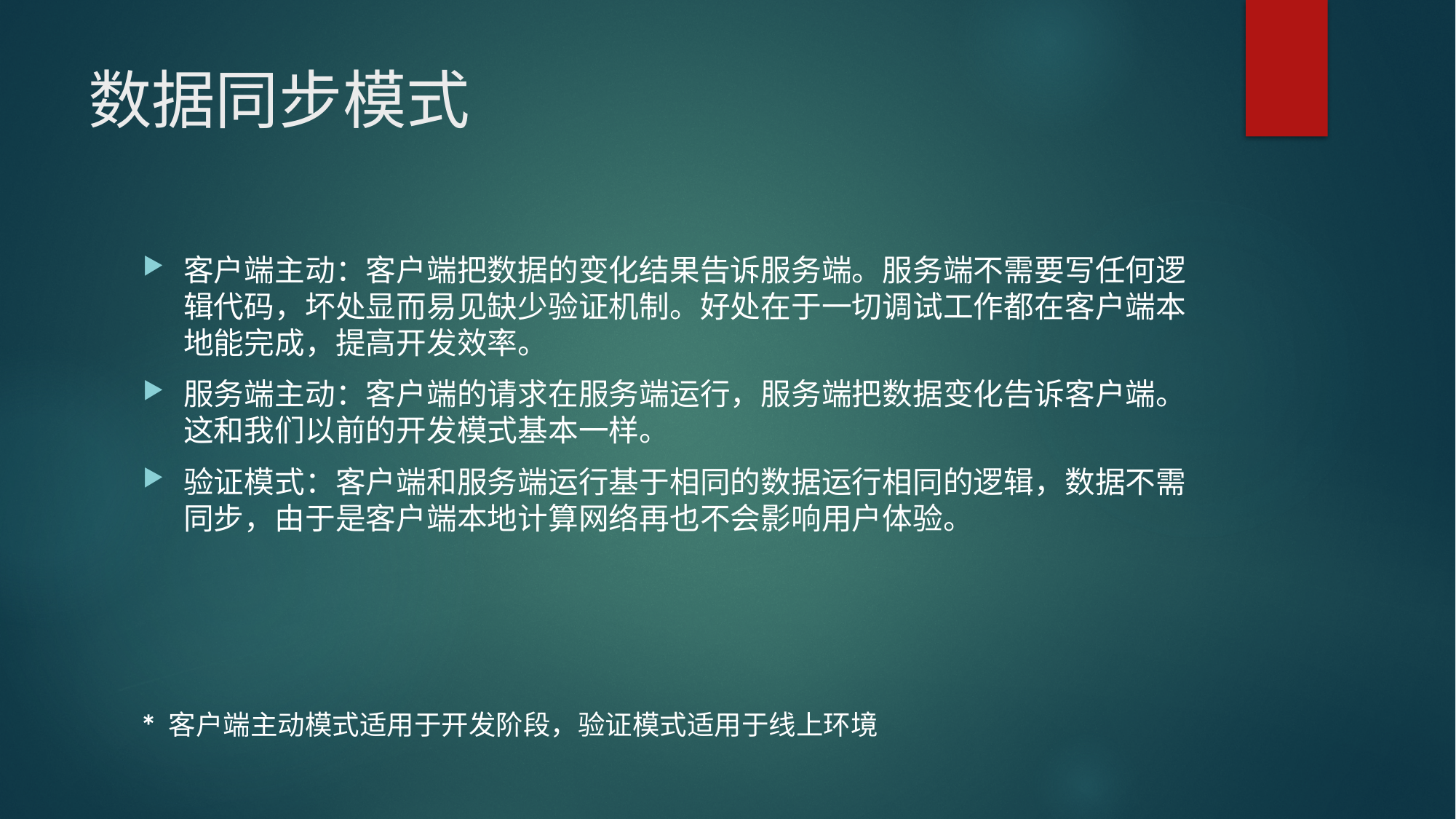

# 数据同步模式
客户端主动：客户端把数据的变化结果告诉服务端。服务端不需要写任何逻辑代码，坏处显而易见缺少验证机制。好处在于一切调试工作都在客户端本地能完成，提高开发效率。
服务端主动：客户端的请求在服务端运行，服务端把数据变化告诉客户端。这和我们以前的开发模式基本一样。
验证模式：客户端和服务端运行基于相同的数据运行相同的逻辑，数据不需同步，由于是客户端本地计算网络再也不会影响用户体验。
* 客户端主动模式适用于开发阶段，验证模式适用于线上环境